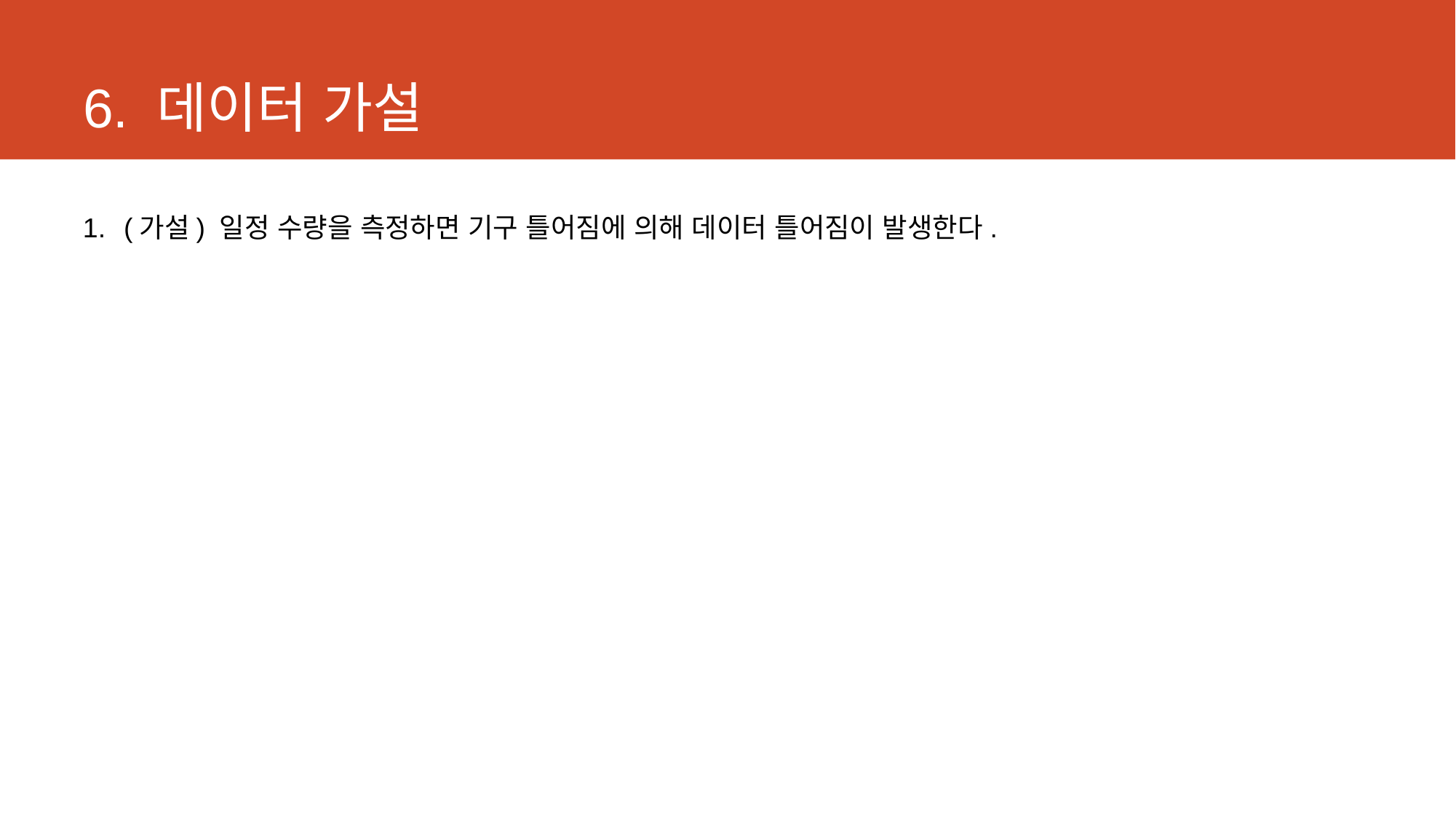

# 6. 데이터 가설
(가설) 일정 수량을 측정하면 기구 틀어짐에 의해 데이터 틀어짐이 발생한다.